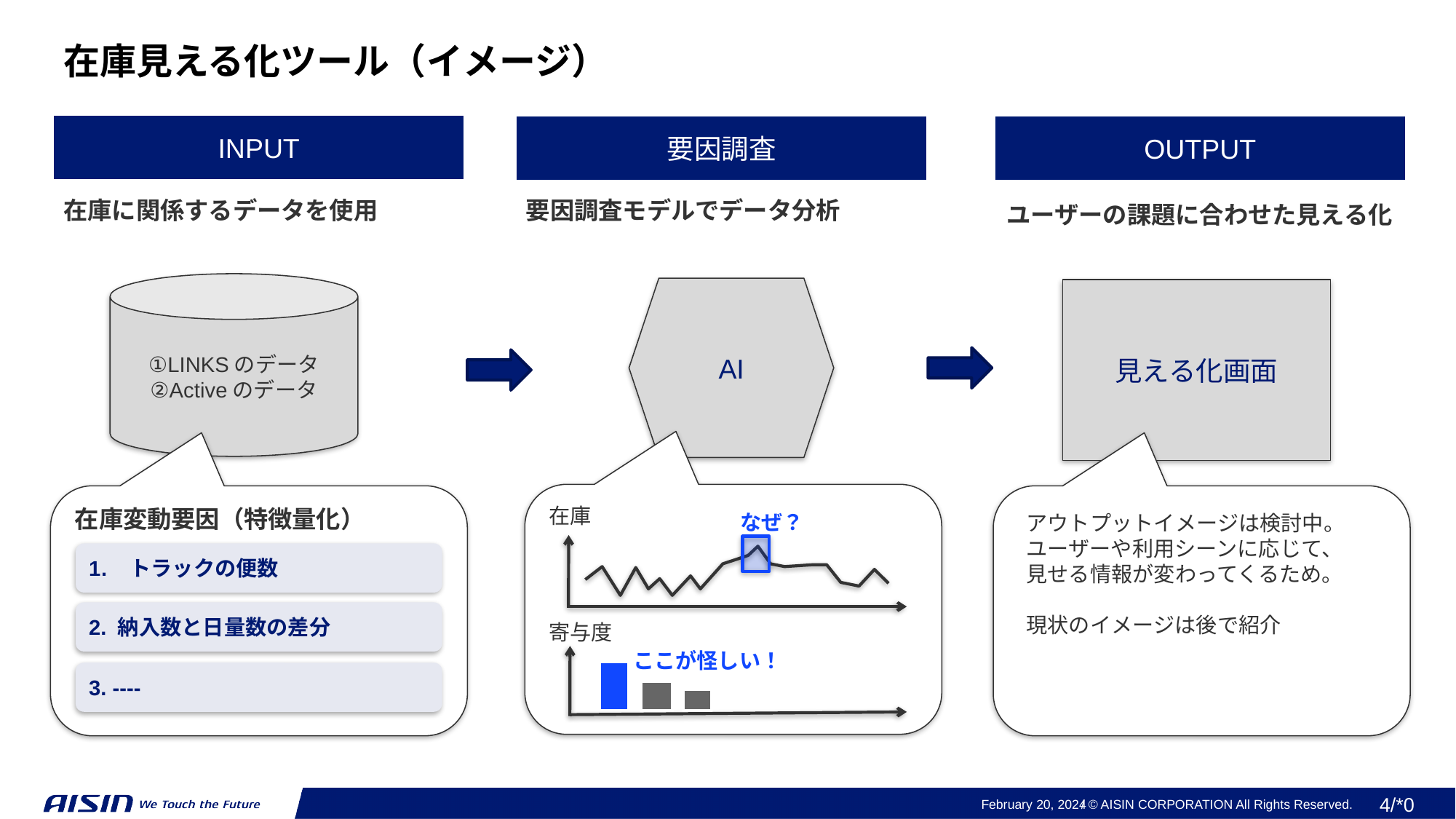

在庫見える化ツール（イメージ）
INPUT
OUTPUT
要因調査
在庫に関係するデータを使用
要因調査モデルでデータ分析
ユーザーの課題に合わせた見える化
①LINKSのデータ
②Activeのデータ
AI
見える化画面

在庫
在庫変動要因（特徴量化）
なぜ？
アウトプットイメージは検討中。
ユーザーや利用シーンに応じて、
見せる情報が変わってくるため。

現状のイメージは後で紹介

トラックの便数

2. 納入数と日量数の差分
寄与度
ここが怪しい！

3. ----

February 20, 2024